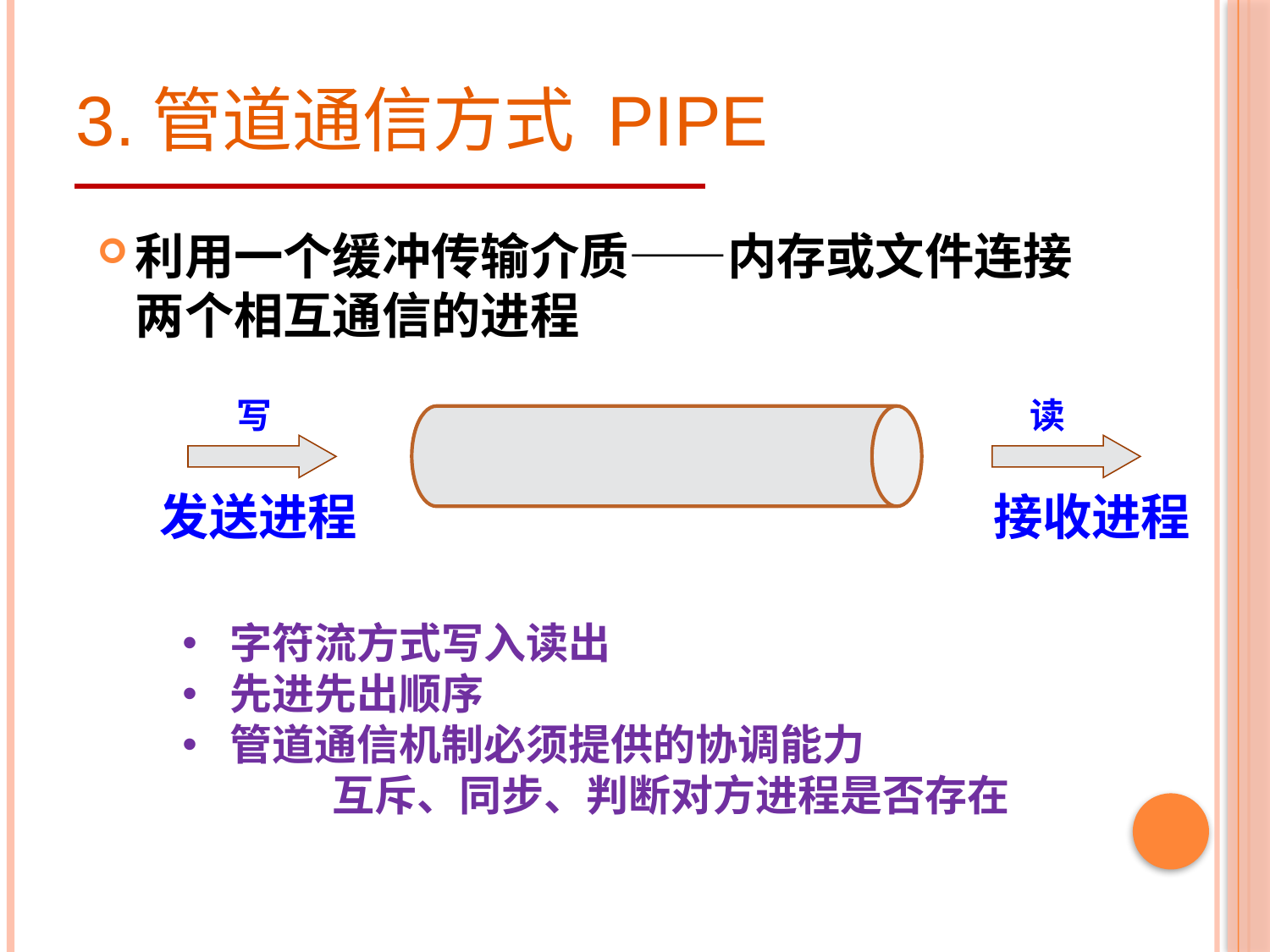

# 3.管道通信方式 Pipe

利用一个缓冲传输介质——内存或文件连接两个相互通信的进程
写
读

发送进程
接收进程
字符流方式写入读出
先进先出顺序
管道通信机制必须提供的协调能力
        互斥、同步、判断对方进程是否存在